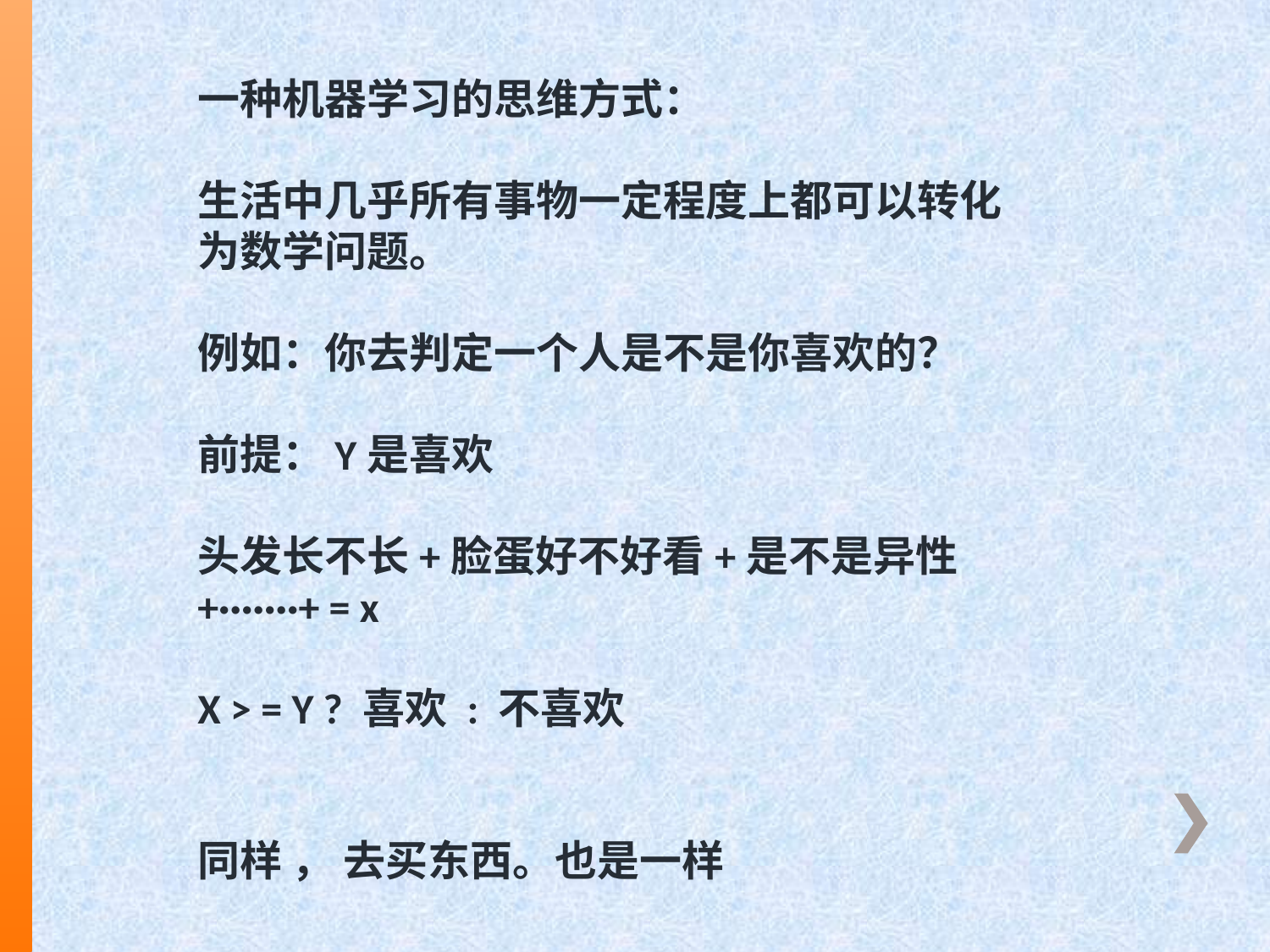

一种机器学习的思维方式：

生活中几乎所有事物一定程度上都可以转化为数学问题。

例如：你去判定一个人是不是你喜欢的？

前提：Y是喜欢

头发长不长+脸蛋好不好看+是不是异性+·······+ = x

X > = Y ? 喜欢 : 不喜欢

同样 ， 去买东西。也是一样